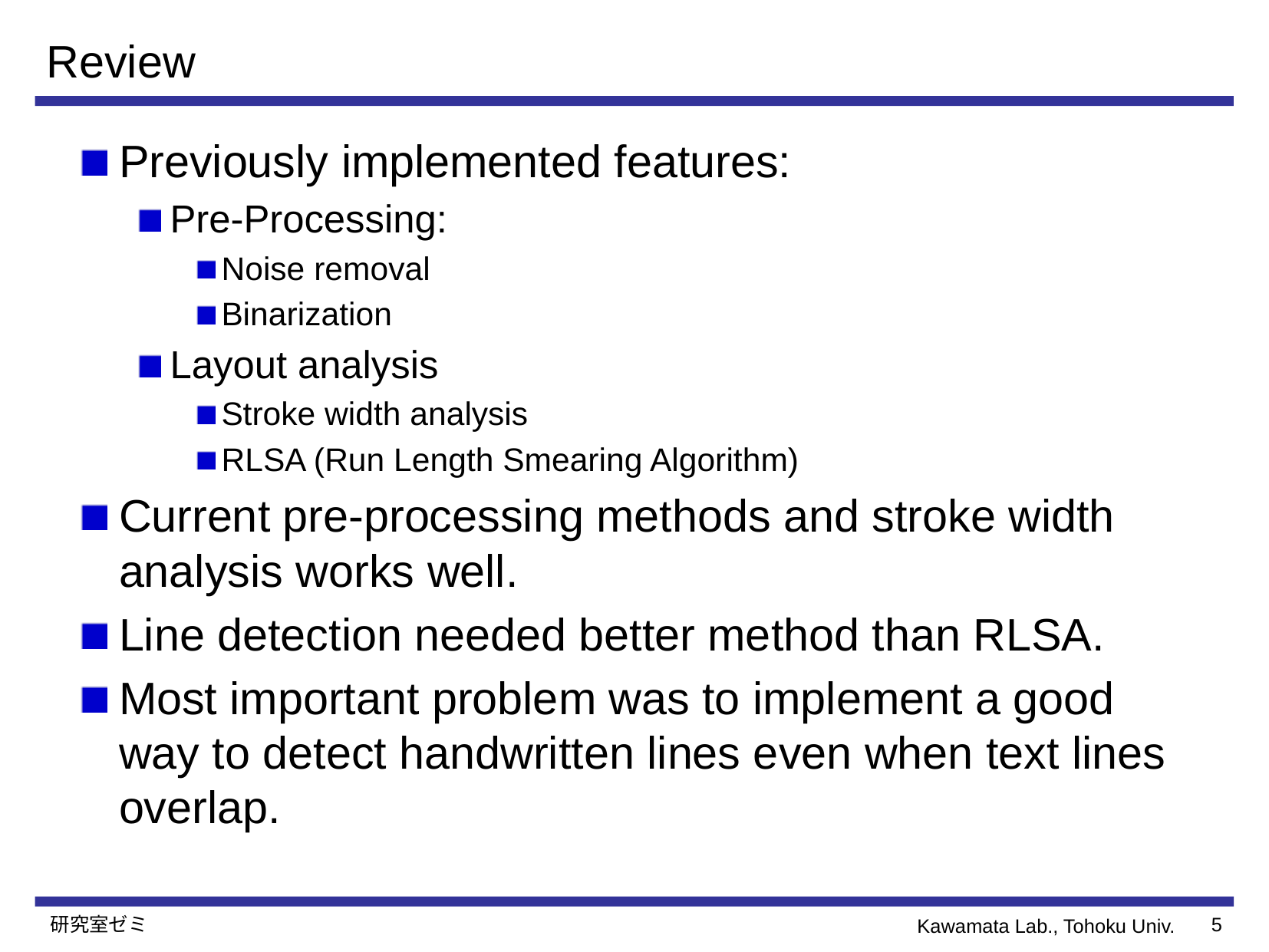

# Review
Previously implemented features:
Pre-Processing:
Noise removal
Binarization
Layout analysis
Stroke width analysis
RLSA (Run Length Smearing Algorithm)
Current pre-processing methods and stroke width analysis works well.
Line detection needed better method than RLSA.
Most important problem was to implement a good way to detect handwritten lines even when text lines overlap.

研究室ゼミ
5